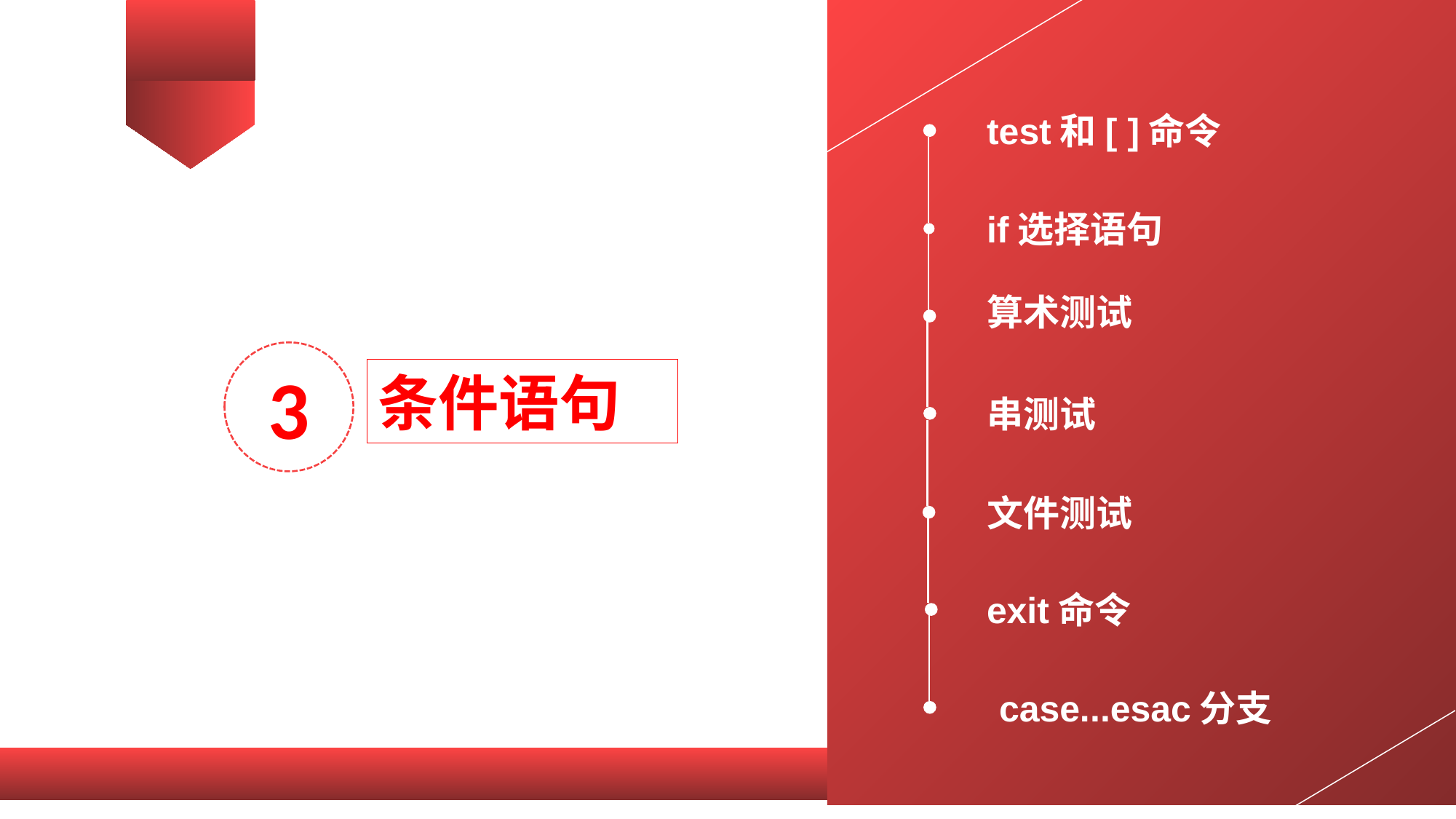

test和[ ]命令

if选择语句

算术测试

3
条件语句
串测试

文件测试

exit命令

case...esac分支